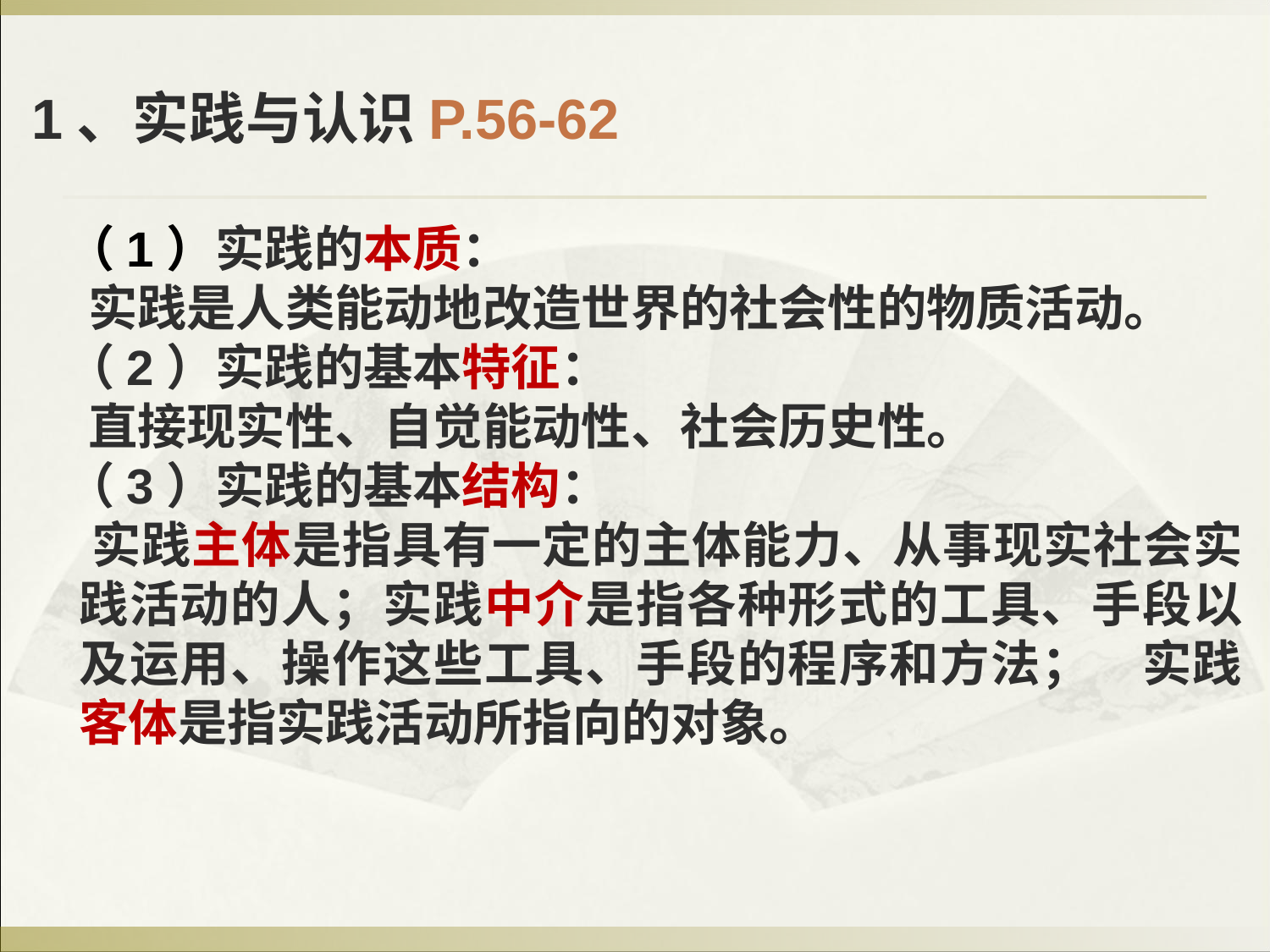

1、实践与认识P.56-62

  （1）实践的本质：
    实践是人类能动地改造世界的社会性的物质活动。
  （2）实践的基本特征：
    直接现实性、自觉能动性、社会历史性。
  （3）实践的基本结构：
    实践主体是指具有一定的主体能力、从事现实社会实践活动的人；实践中介是指各种形式的工具、手段以及运用、操作这些工具、手段的程序和方法；    实践客体是指实践活动所指向的对象。